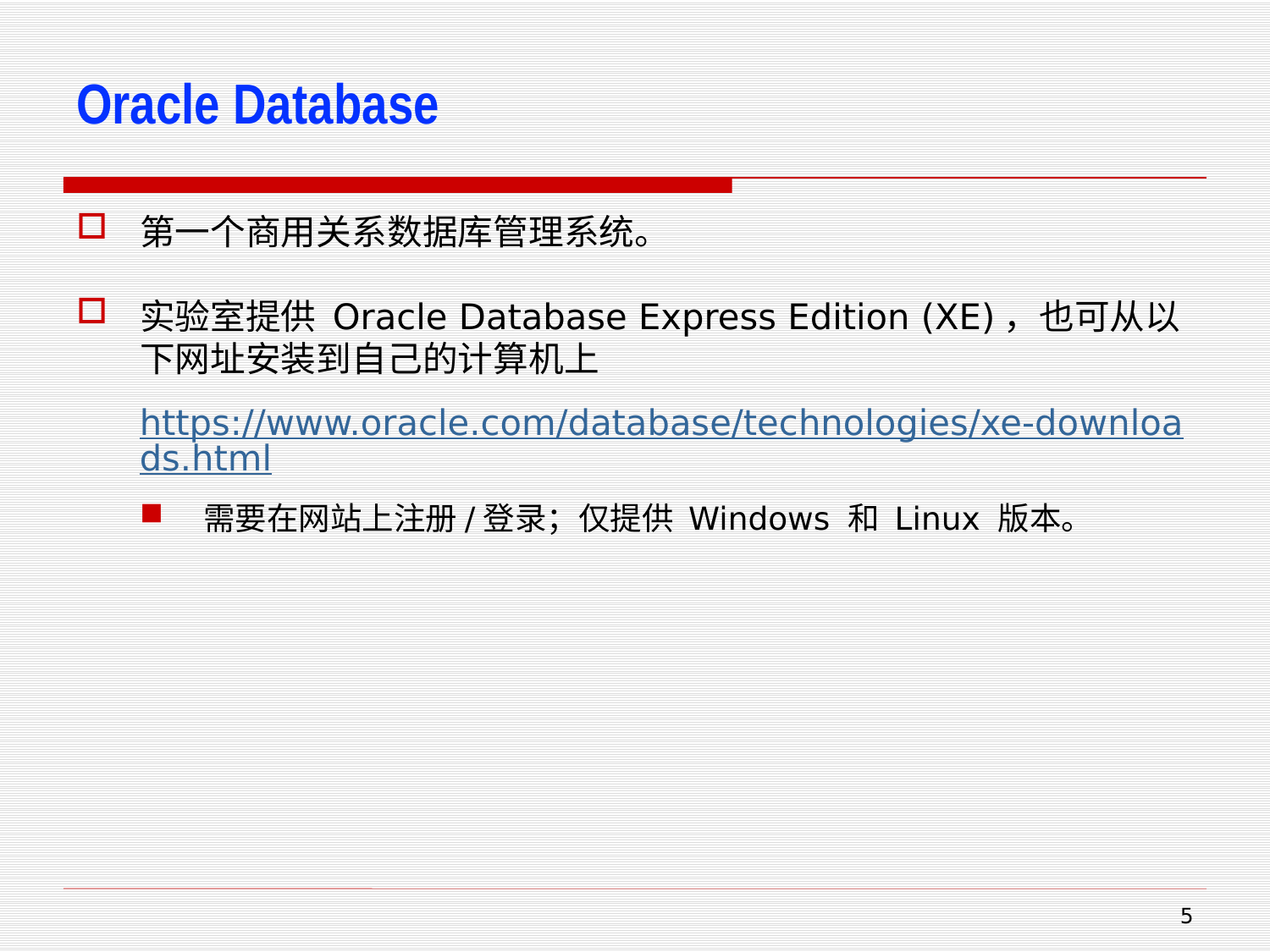

# Oracle Database
第一个商用关系数据库管理系统。
实验室提供 Oracle Database Express Edition (XE)，也可从以下网址安装到自己的计算机上
https://www.oracle.com/database/technologies/xe-downloads.html
需要在网站上注册/登录；仅提供 Windows 和 Linux 版本。

5